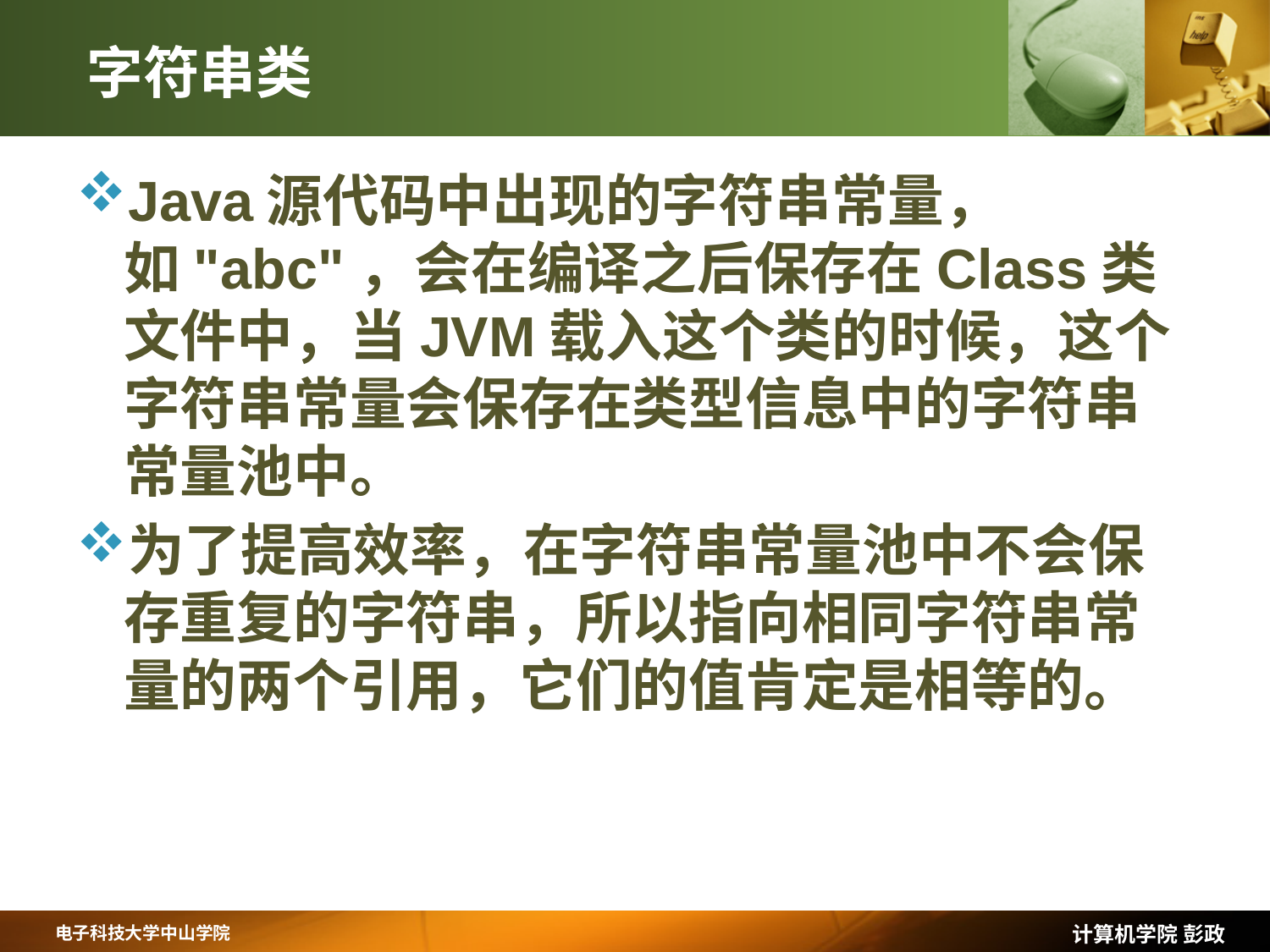

# 字符串类
Java源代码中出现的字符串常量，如"abc"，会在编译之后保存在Class类文件中，当JVM载入这个类的时候，这个字符串常量会保存在类型信息中的字符串常量池中。
为了提高效率，在字符串常量池中不会保存重复的字符串，所以指向相同字符串常量的两个引用，它们的值肯定是相等的。
计算机学院 彭政
电子科技大学中山学院